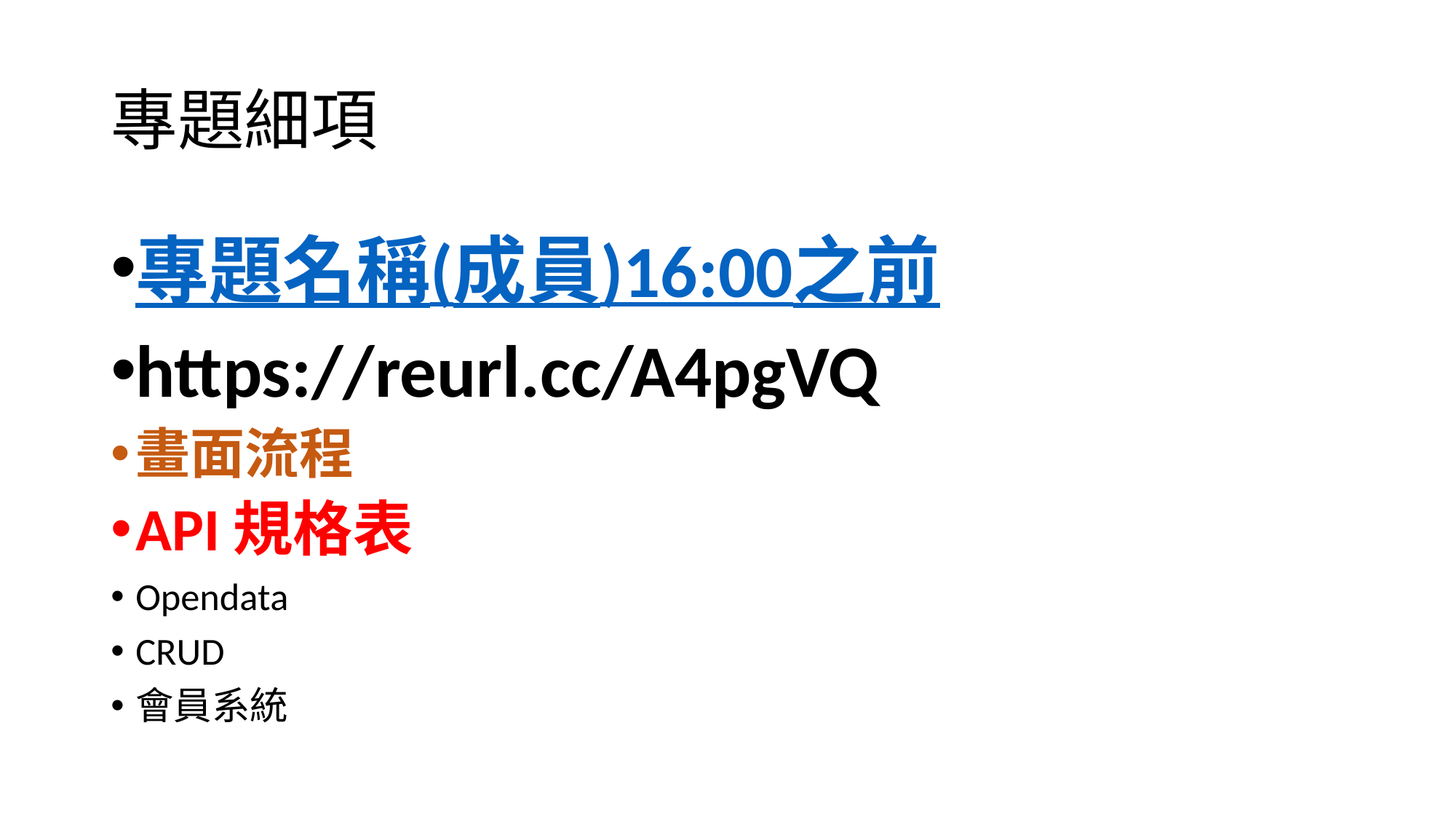

# 專題細項
專題名稱(成員)16:00之前
https://reurl.cc/A4pgVQ
畫面流程
API規格表
Opendata
CRUD
會員系統